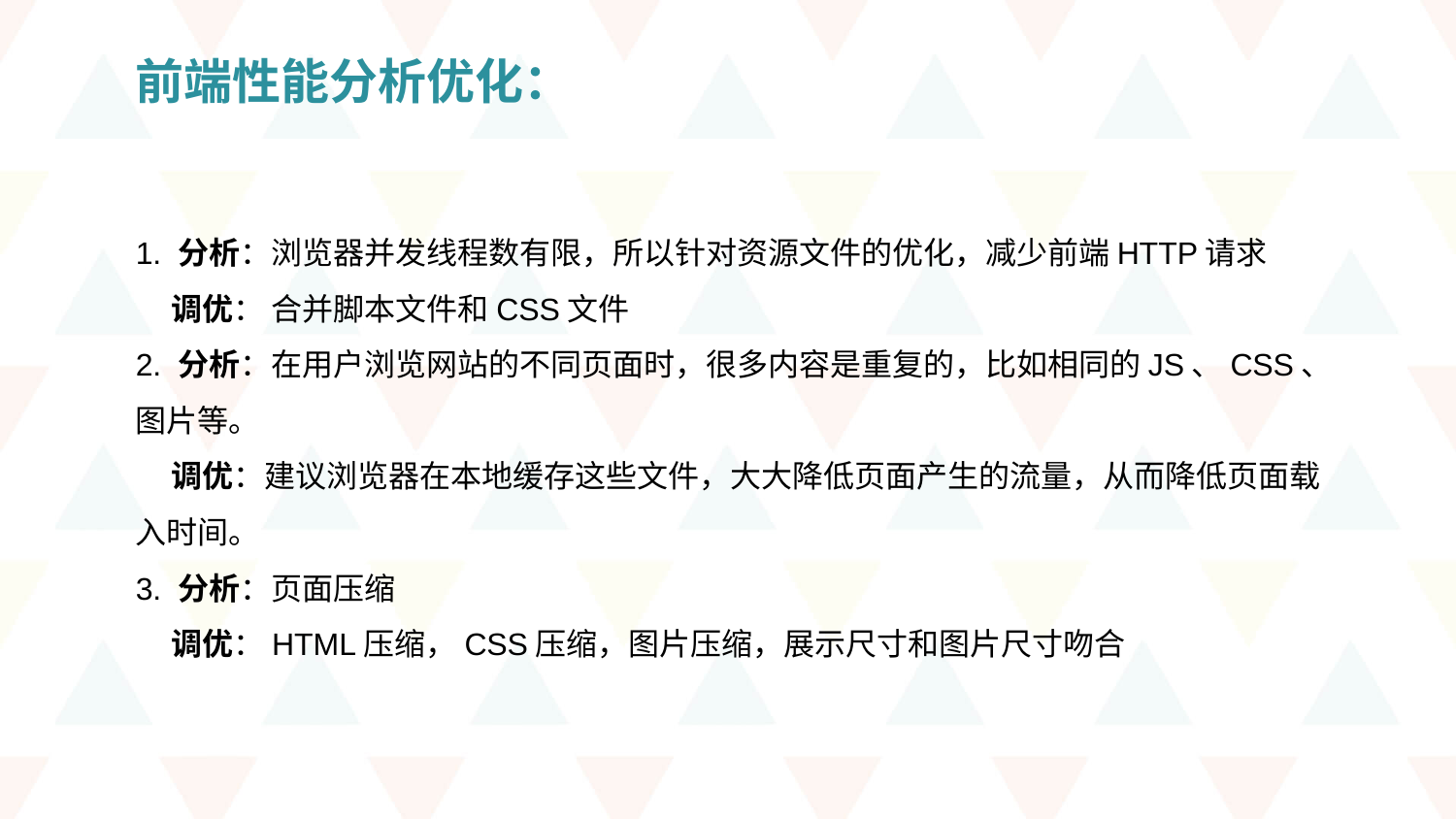

前端性能分析优化：
1. 分析：浏览器并发线程数有限，所以针对资源文件的优化，减少前端HTTP请求
    调优： 合并脚本文件和CSS文件
2. 分析：在用户浏览网站的不同页面时，很多内容是重复的，比如相同的JS、CSS、图片等。
    调优：建议浏览器在本地缓存这些文件，大大降低页面产生的流量，从而降低页面载入时间。
3. 分析：页面压缩
    调优：HTML压缩，CSS压缩，图片压缩，展示尺寸和图片尺寸吻合